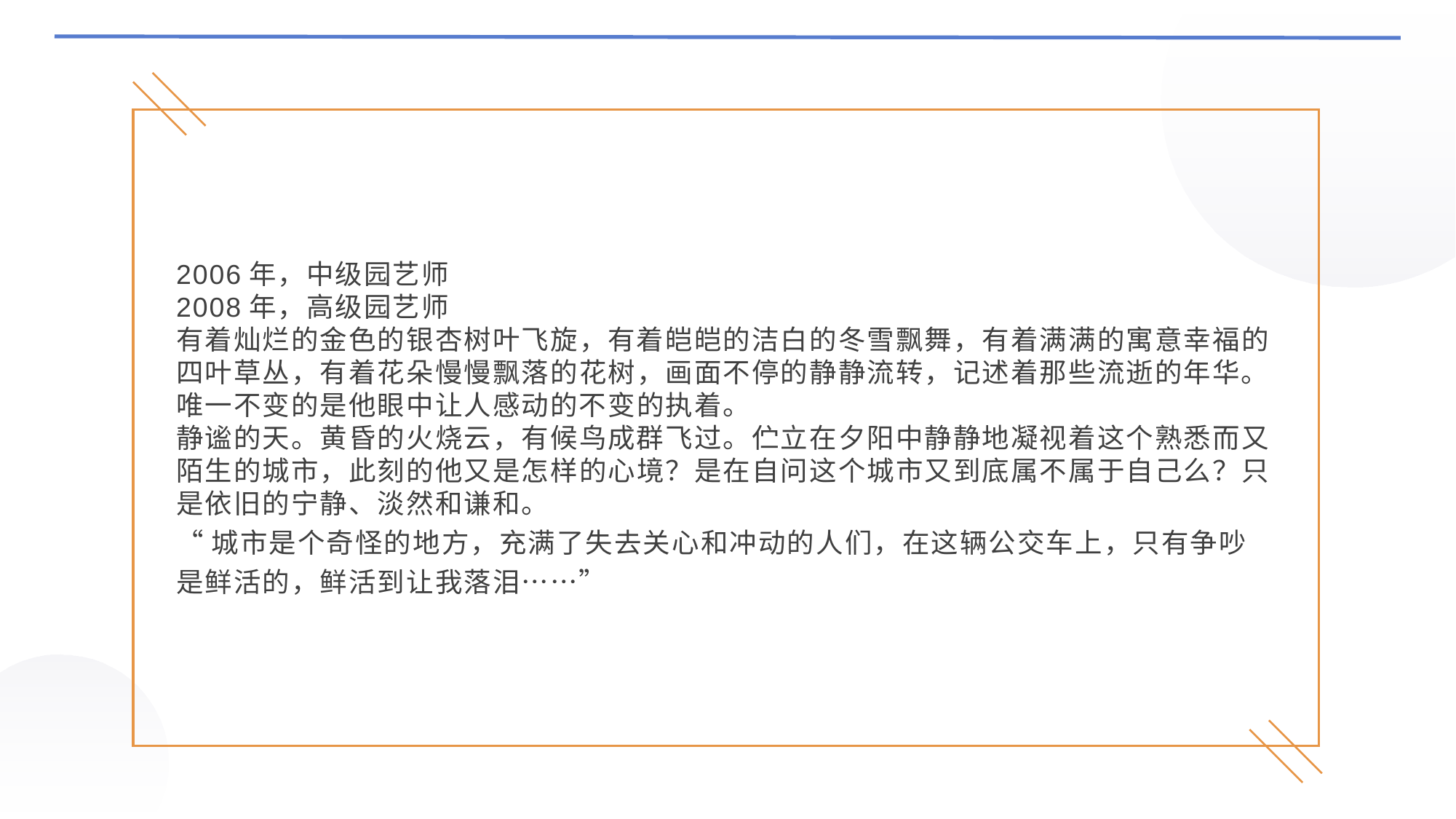

2006年，中级园艺师
2008年，高级园艺师
有着灿烂的金色的银杏树叶飞旋，有着皑皑的洁白的冬雪飘舞，有着满满的寓意幸福的四叶草丛，有着花朵慢慢飘落的花树，画面不停的静静流转，记述着那些流逝的年华。唯一不变的是他眼中让人感动的不变的执着。
静谧的天。黄昏的火烧云，有候鸟成群飞过。伫立在夕阳中静静地凝视着这个熟悉而又陌生的城市，此刻的他又是怎样的心境？是在自问这个城市又到底属不属于自己么？只是依旧的宁静、淡然和谦和。
“城市是个奇怪的地方，充满了失去关心和冲动的人们，在这辆公交车上，只有争吵是鲜活的，鲜活到让我落泪……”